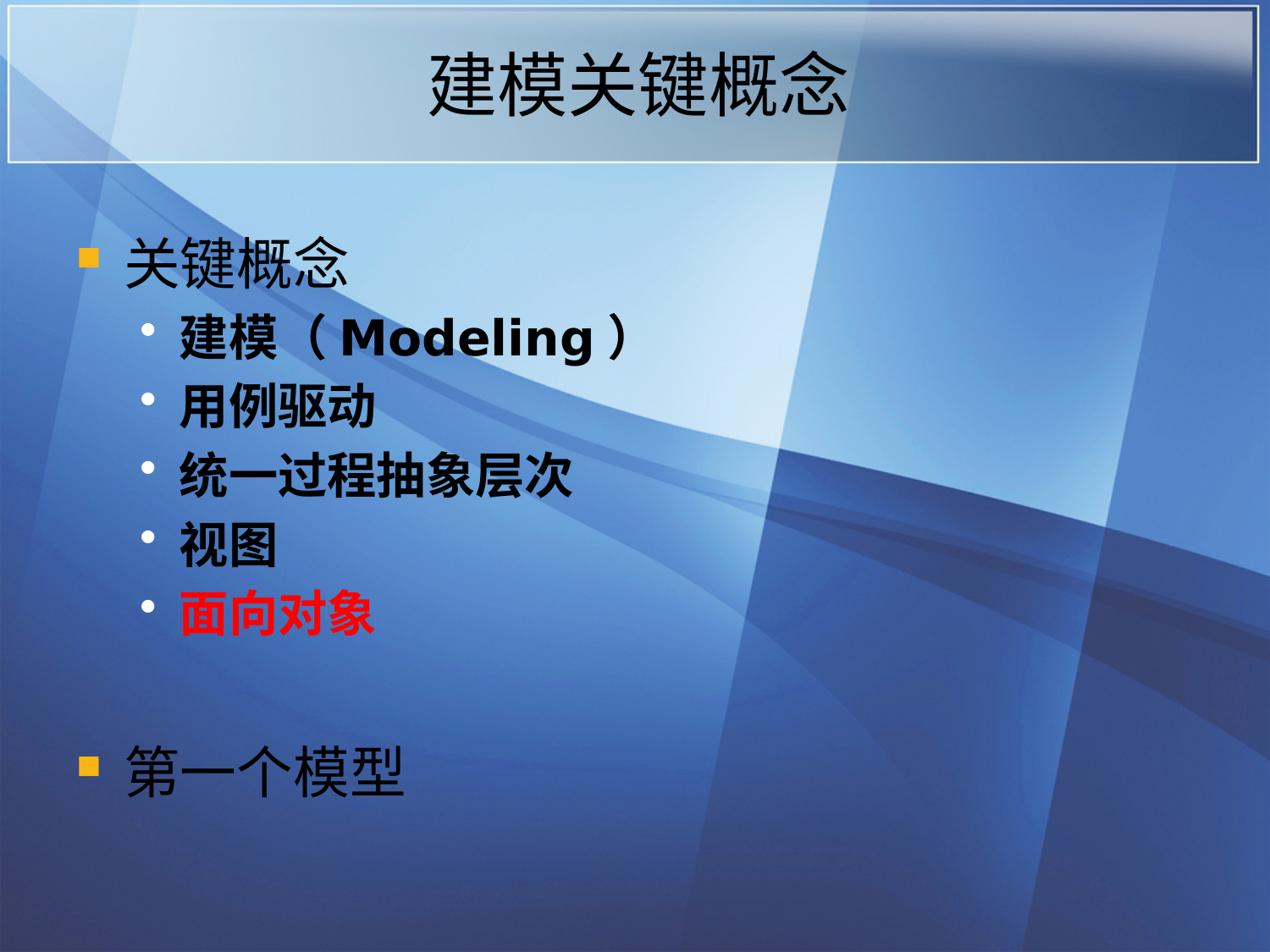

# 建模关键概念
关键概念
建模（Modeling）
用例驱动
统一过程抽象层次
视图
面向对象

第一个模型